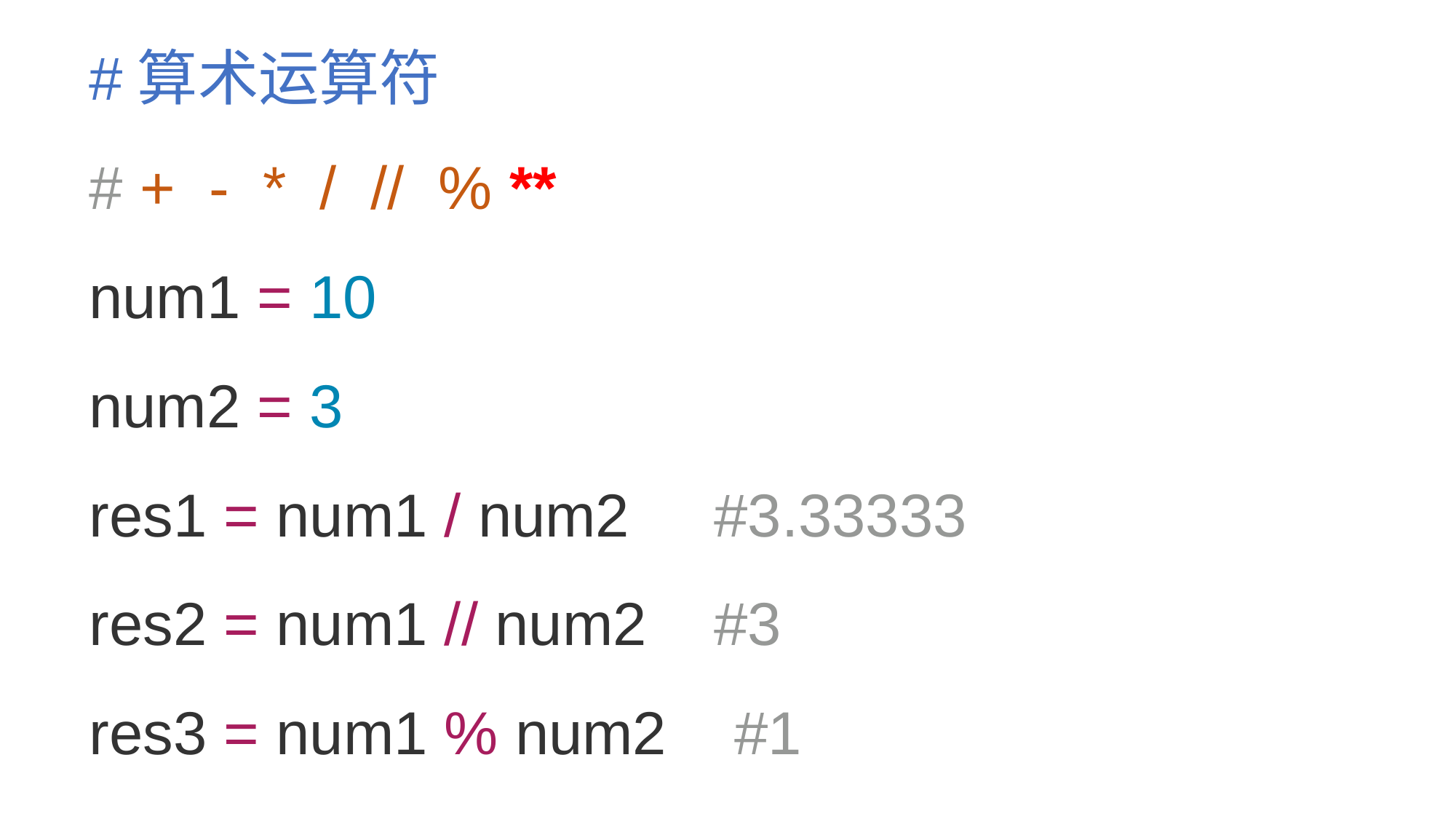

#算术运算符
# +  -  *  /  //  % **
num1 = 10
num2 = 3
res1 = num1 / num2     #3.33333
res2 = num1 // num2    #3
res3 = num1 % num2    #1